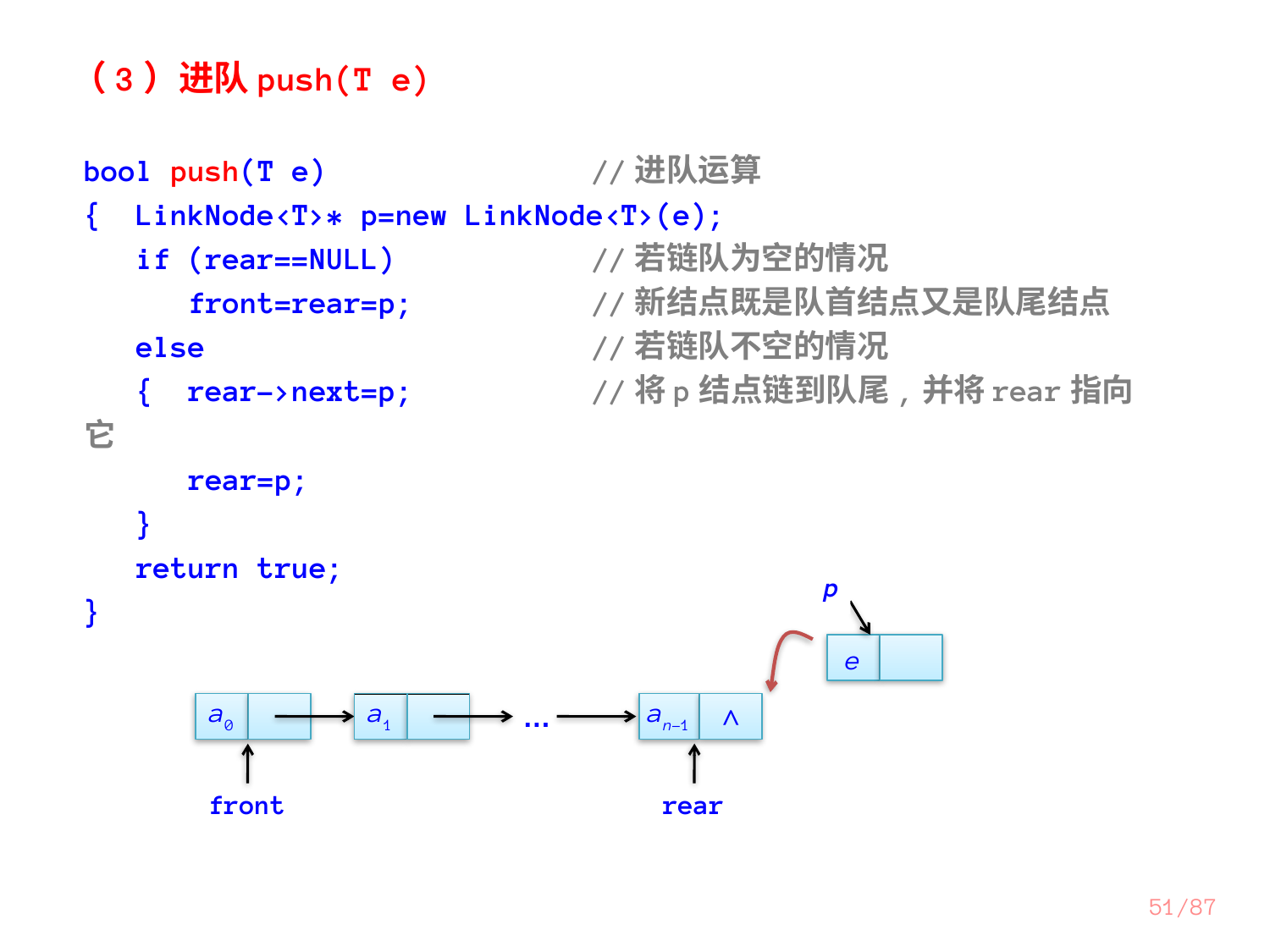

（3）进队push(T e)
bool push(T e)			//进队运算
{  LinkNode<T>* p=new LinkNode<T>(e);
   if (rear==NULL)		//若链队为空的情况
      front=rear=p;		//新结点既是队首结点又是队尾结点
   else				//若链队不空的情况
   {  rear->next=p;		//将p结点链到队尾,并将rear指向它
      rear=p;
   }
   return true;
}
p

e

a0

a1

an-1
∧

…

front
rear
51/87